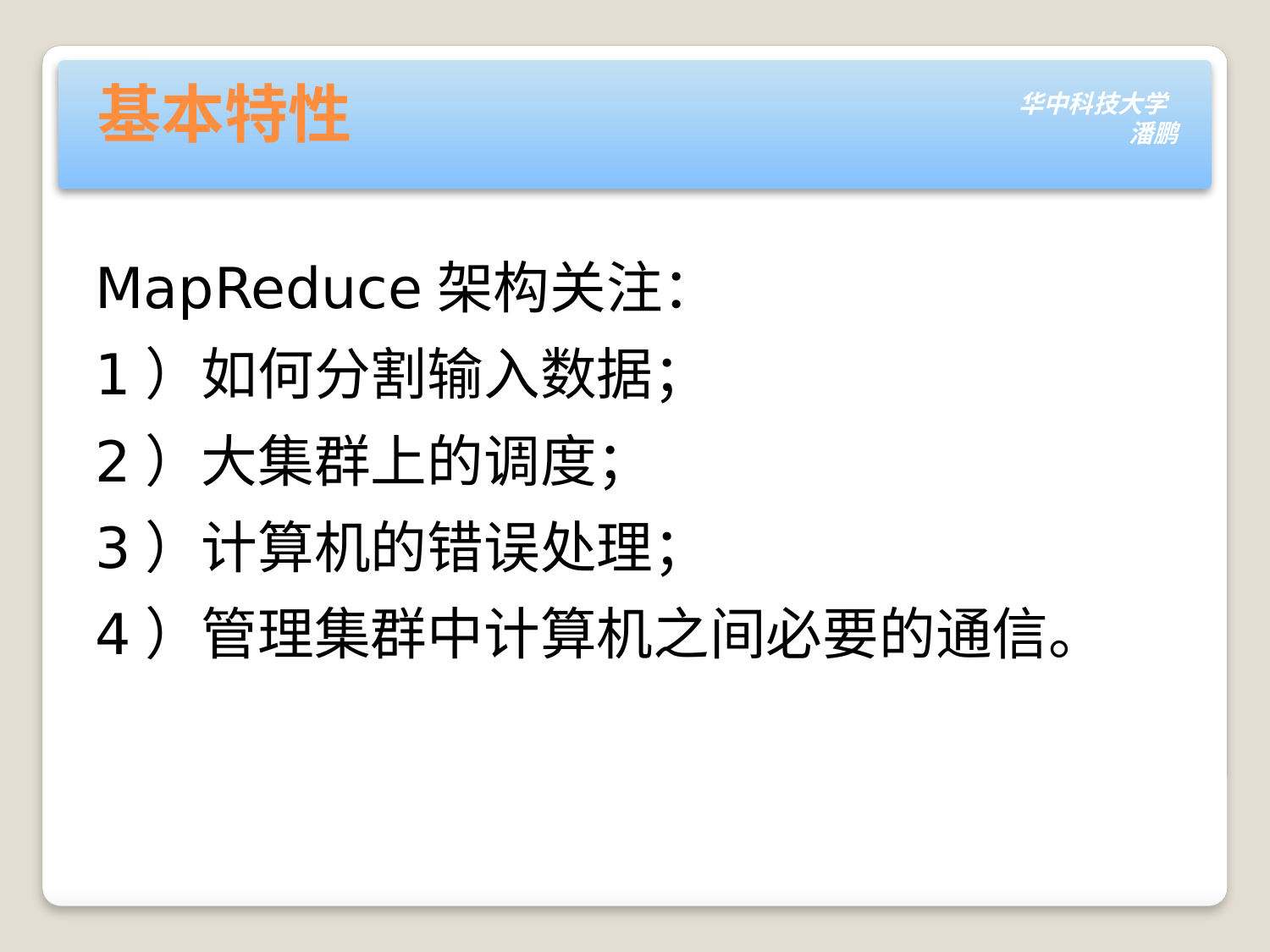

基本特性
MapReduce架构关注：
1）如何分割输入数据；
2）大集群上的调度；
3）计算机的错误处理；
4）管理集群中计算机之间必要的通信。